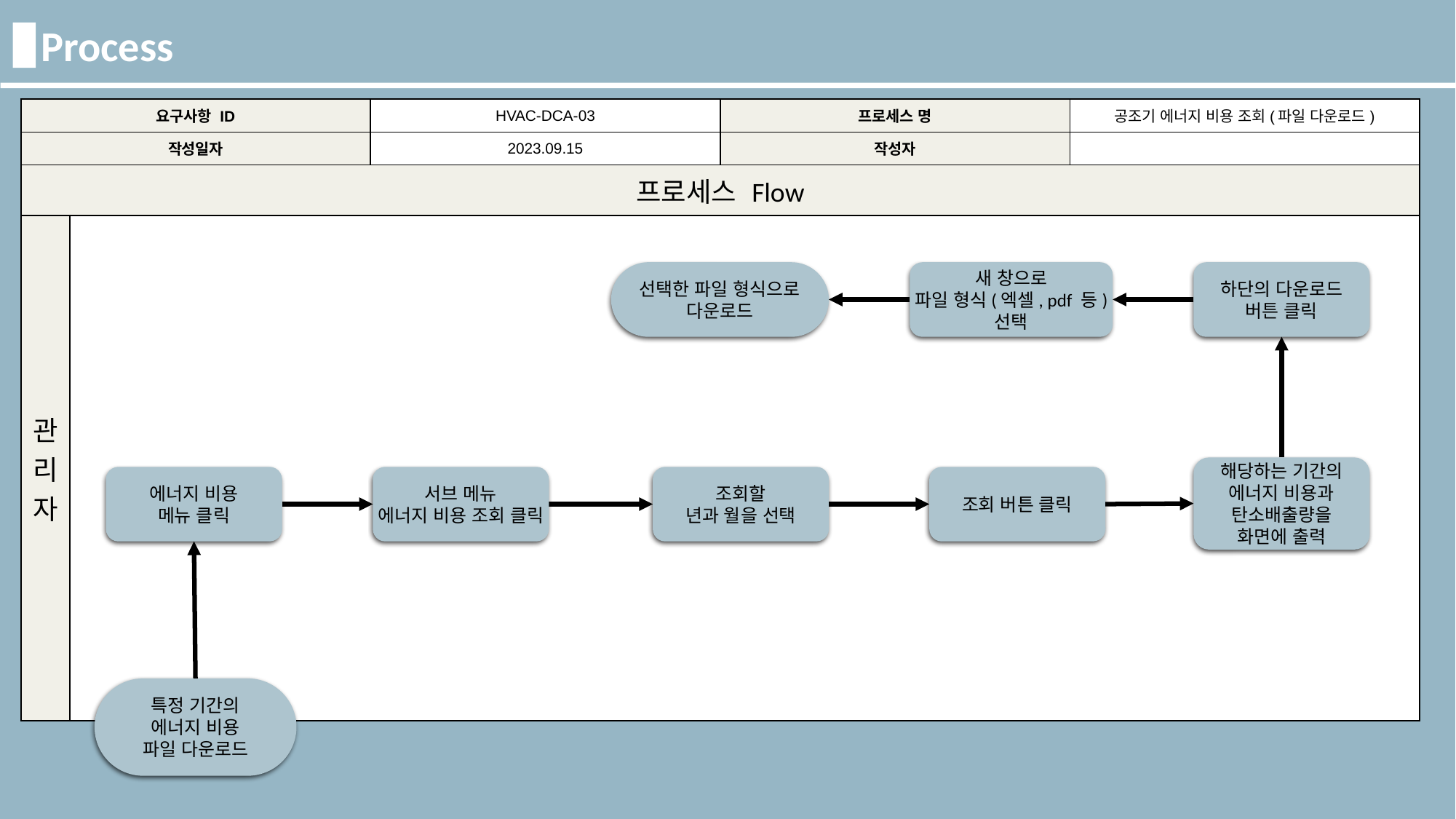

Process

| 요구사항 ID |  | HVAC-DCA-03 | 프로세스 명 | 공조기 에너지 비용 조회(파일 다운로드) |
| --- | --- | --- | --- | --- |
| 작성일자 |  | 2023.09.15 | 작성자 |  |
| 프로세스 Flow |  |  |  |  |
| 관리자 |  |  |  |  |
선택한 파일 형식으로 다운로드
하단의 다운로드
버튼 클릭
새 창으로
파일 형식(엑셀, pdf 등)
선택
해당하는 기간의
에너지 비용과
탄소배출량을
화면에 출력
조회 버튼 클릭
서브 메뉴
에너지 비용 조회 클릭
에너지 비용
메뉴 클릭
조회할
년과 월을 선택
특정 기간의
에너지 비용
파일 다운로드